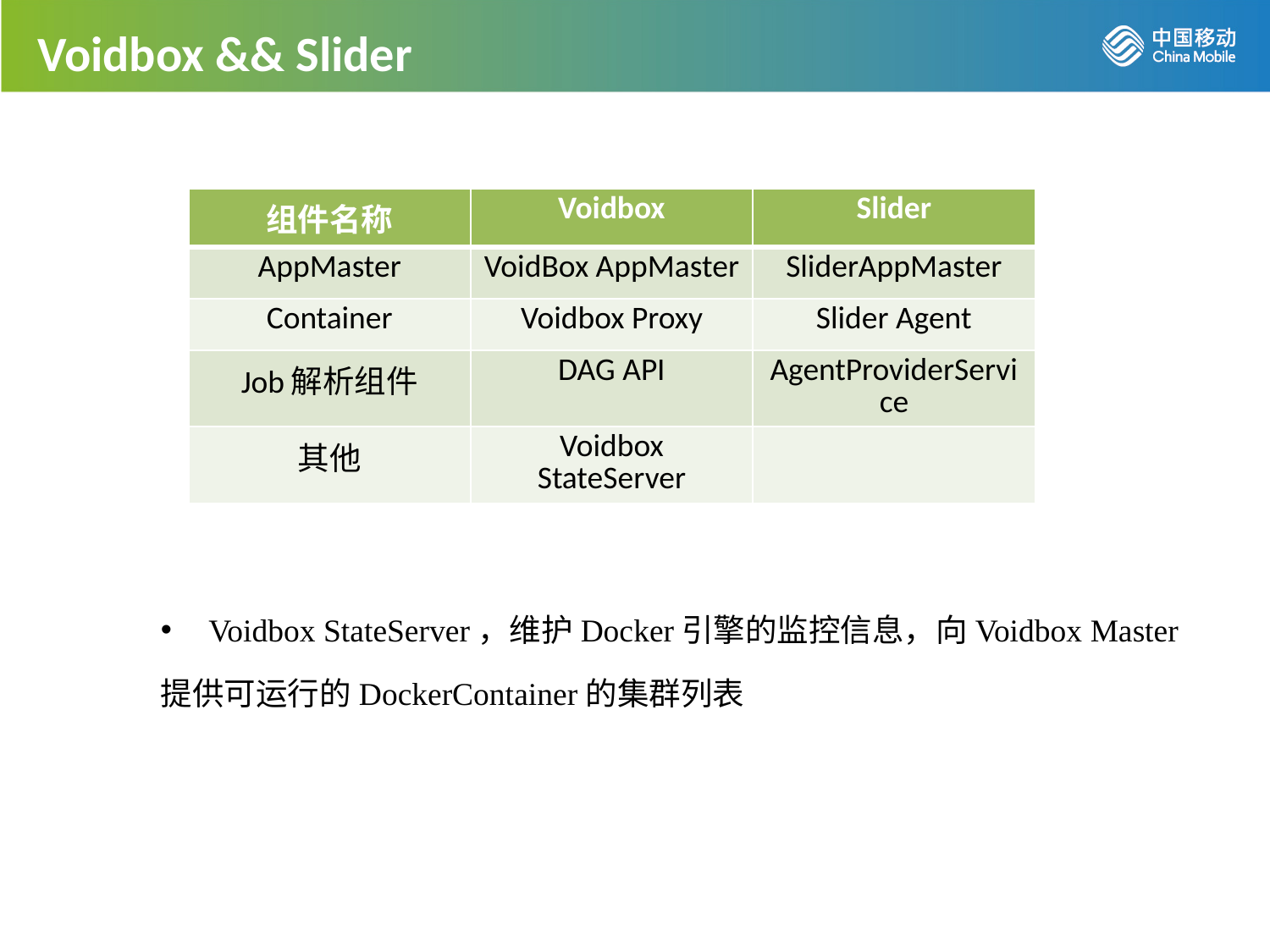

# Voidbox && Slider
| 组件名称 | Voidbox | Slider |
| --- | --- | --- |
| AppMaster | VoidBox AppMaster | SliderAppMaster |
| Container | Voidbox Proxy | Slider Agent |
| Job解析组件 | DAG API | AgentProviderService |
| 其他 | Voidbox StateServer |  |
Voidbox StateServer，维护Docker引擎的监控信息，向Voidbox Master
提供可运行的DockerContainer的集群列表